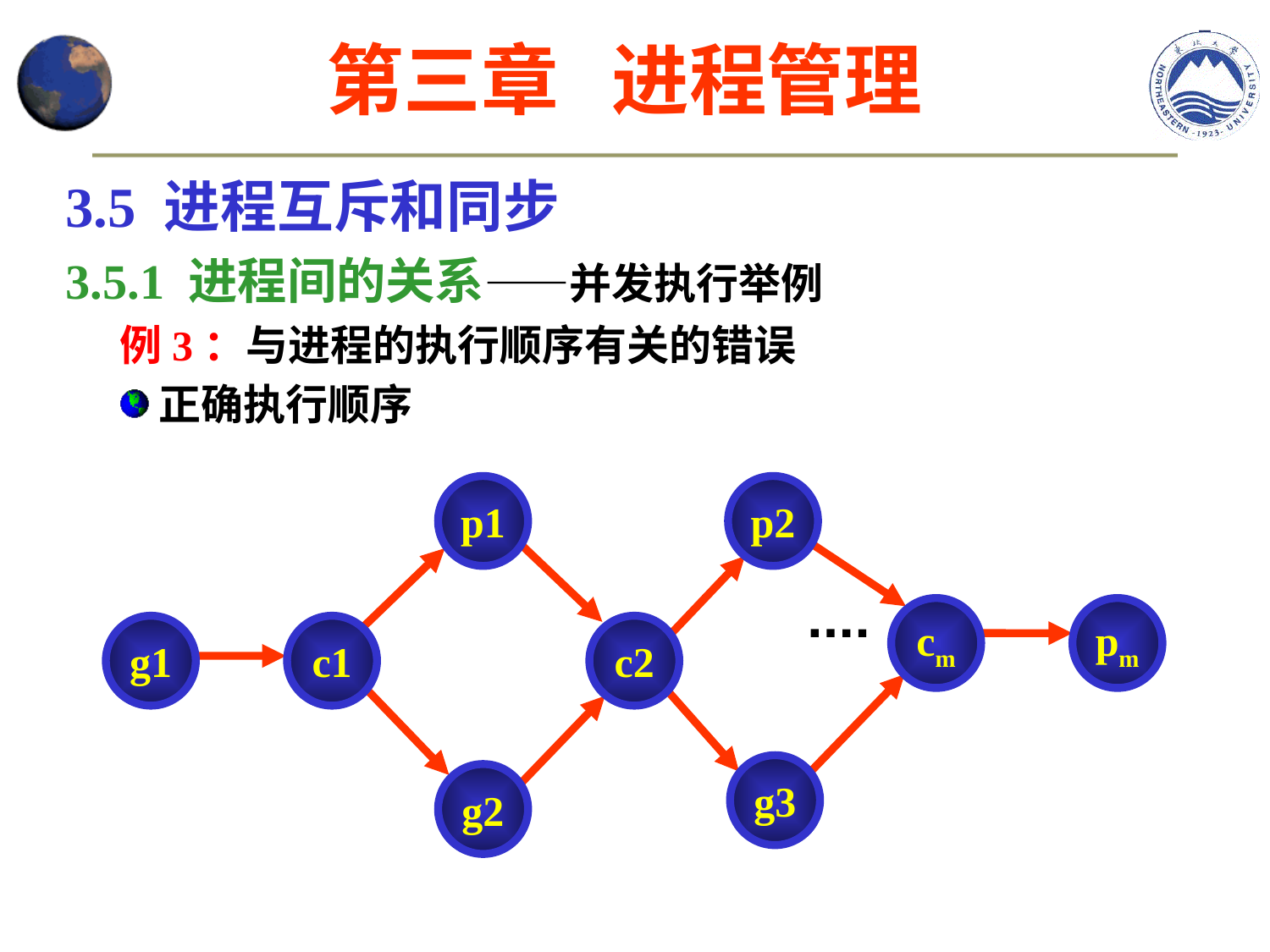

第三章   进程管理
3.5 进程互斥和同步
3.5.1 进程间的关系——并发执行举例
例3：与进程的执行顺序有关的错误
正确执行顺序
p1
p2

cm
pm
g1
c1
c2

g3
g2